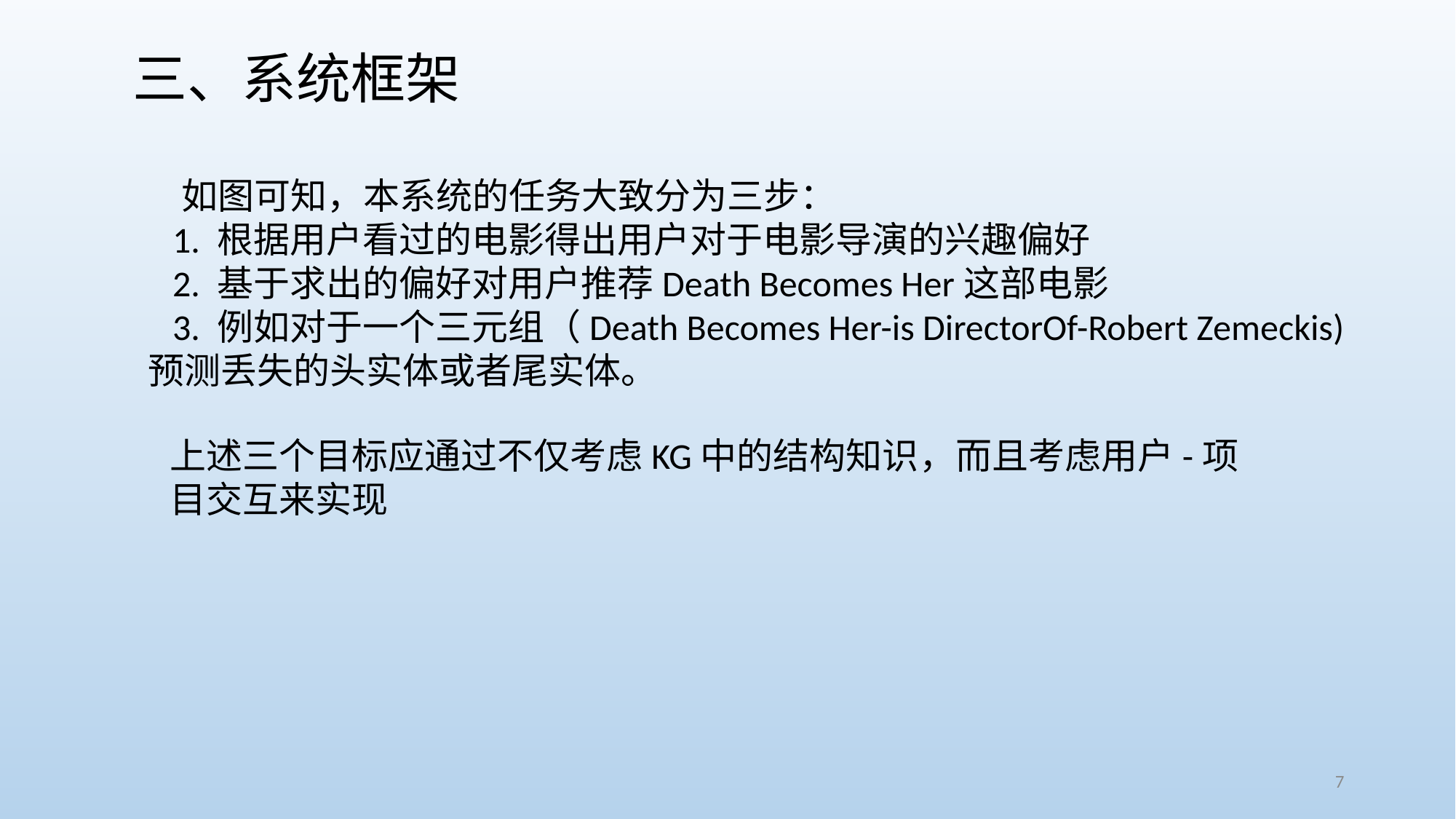

# 三、系统框架
   如图可知，本系统的任务大致分为三步：
   1. 根据用户看过的电影得出用户对于电影导演的兴趣偏好
   2. 基于求出的偏好对用户推荐Death Becomes Her这部电影
   3. 例如对于一个三元组（Death Becomes Her-is DirectorOf-Robert Zemeckis)
预测丢失的头实体或者尾实体。
上述三个目标应通过不仅考虑KG中的结构知识，而且考虑用户-项目交互来实现
7